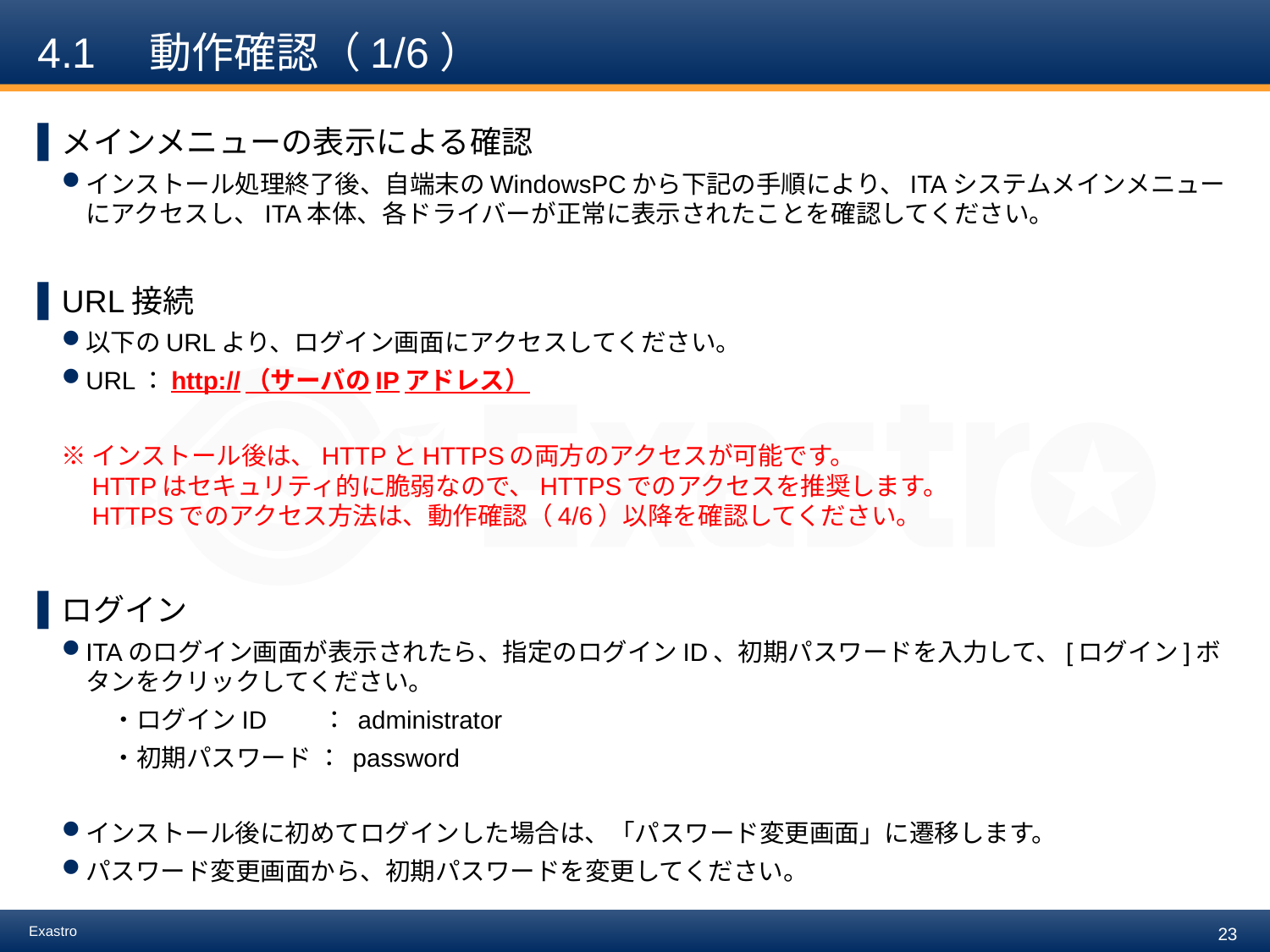

# 4.1　動作確認（1/6）
メインメニューの表示による確認
インストール処理終了後、自端末のWindowsPCから下記の手順により、ITAシステムメインメニューにアクセスし、ITA本体、各ドライバーが正常に表示されたことを確認してください。

URL接続
以下のURLより、ログイン画面にアクセスしてください。
URL：http://（サーバのIPアドレス）

※インストール後は、HTTPとHTTPSの両方のアクセスが可能です。
　HTTPはセキュリティ的に脆弱なので、HTTPSでのアクセスを推奨します。
　HTTPSでのアクセス方法は、動作確認（4/6）以降を確認してください。

ログイン
ITAのログイン画面が表示されたら、指定のログインID、初期パスワードを入力して、[ログイン]ボタンをクリックしてください。
　　・ログインID　　： administrator
　　・初期パスワード ： password

インストール後に初めてログインした場合は、「パスワード変更画面」に遷移します。
パスワード変更画面から、初期パスワードを変更してください。